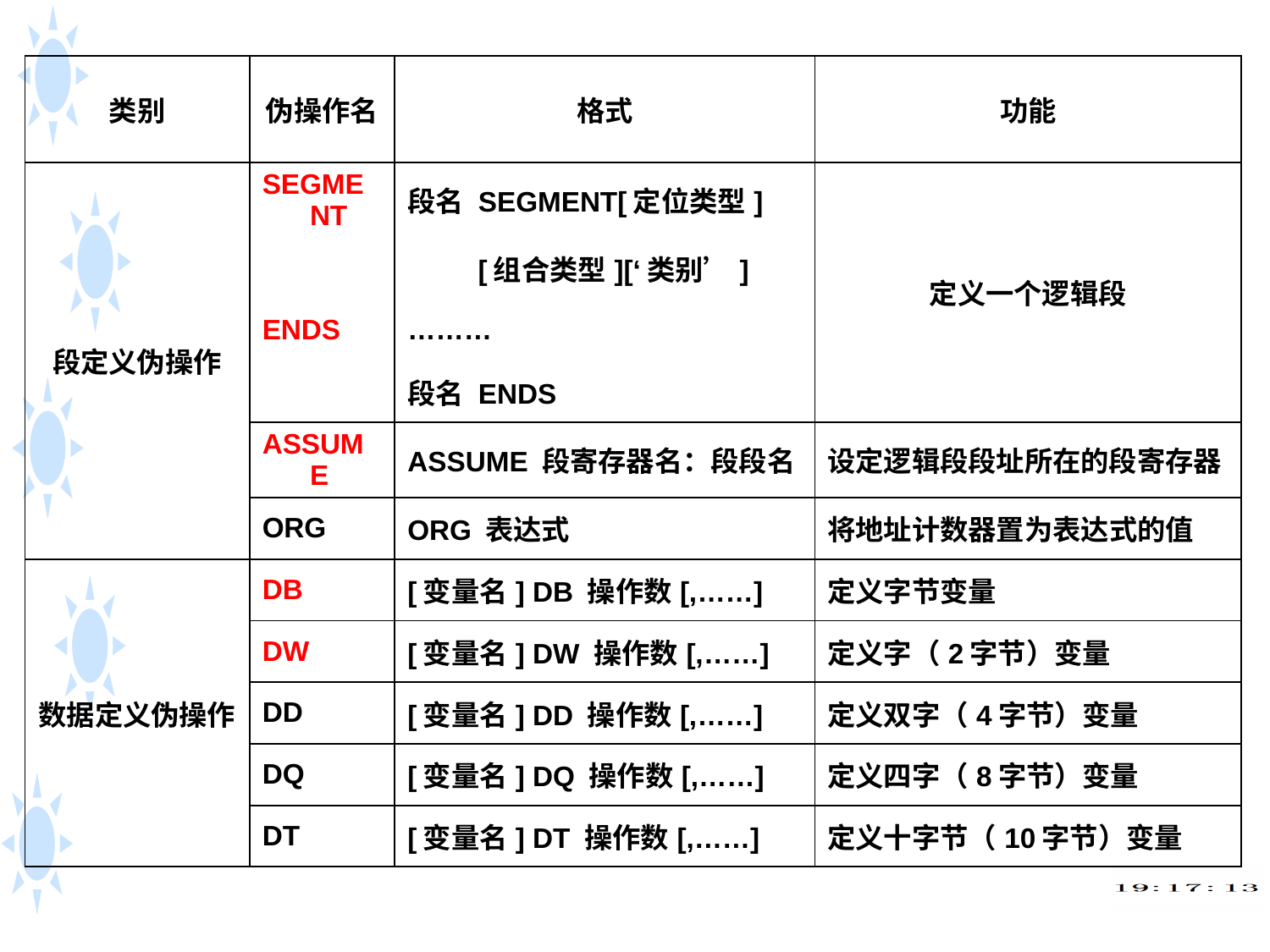

| 类别 | 伪操作名 | 格式 | 功能 |
| --- | --- | --- | --- |
| 段定义伪操作 | SEGMENT | 段名 SEGMENT[定位类型] | 定义一个逻辑段 |
|  |  | [组合类型][‘类别’] |  |
|  | ENDS | ……… |  |
|  |  | 段名 ENDS |  |
|  | ASSUME | ASSUME 段寄存器名：段段名 | 设定逻辑段段址所在的段寄存器 |
|  | ORG | ORG 表达式 | 将地址计数器置为表达式的值 |
| 数据定义伪操作 | DB | [变量名] DB 操作数[,……] | 定义字节变量 |
|  | DW | [变量名] DW 操作数[,……] | 定义字（2字节）变量 |
|  | DD | [变量名] DD 操作数[,……] | 定义双字（4字节）变量 |
|  | DQ | [变量名] DQ 操作数[,……] | 定义四字（8字节）变量 |
|  | DT | [变量名] DT 操作数[,……] | 定义十字节（10字节）变量 |
46